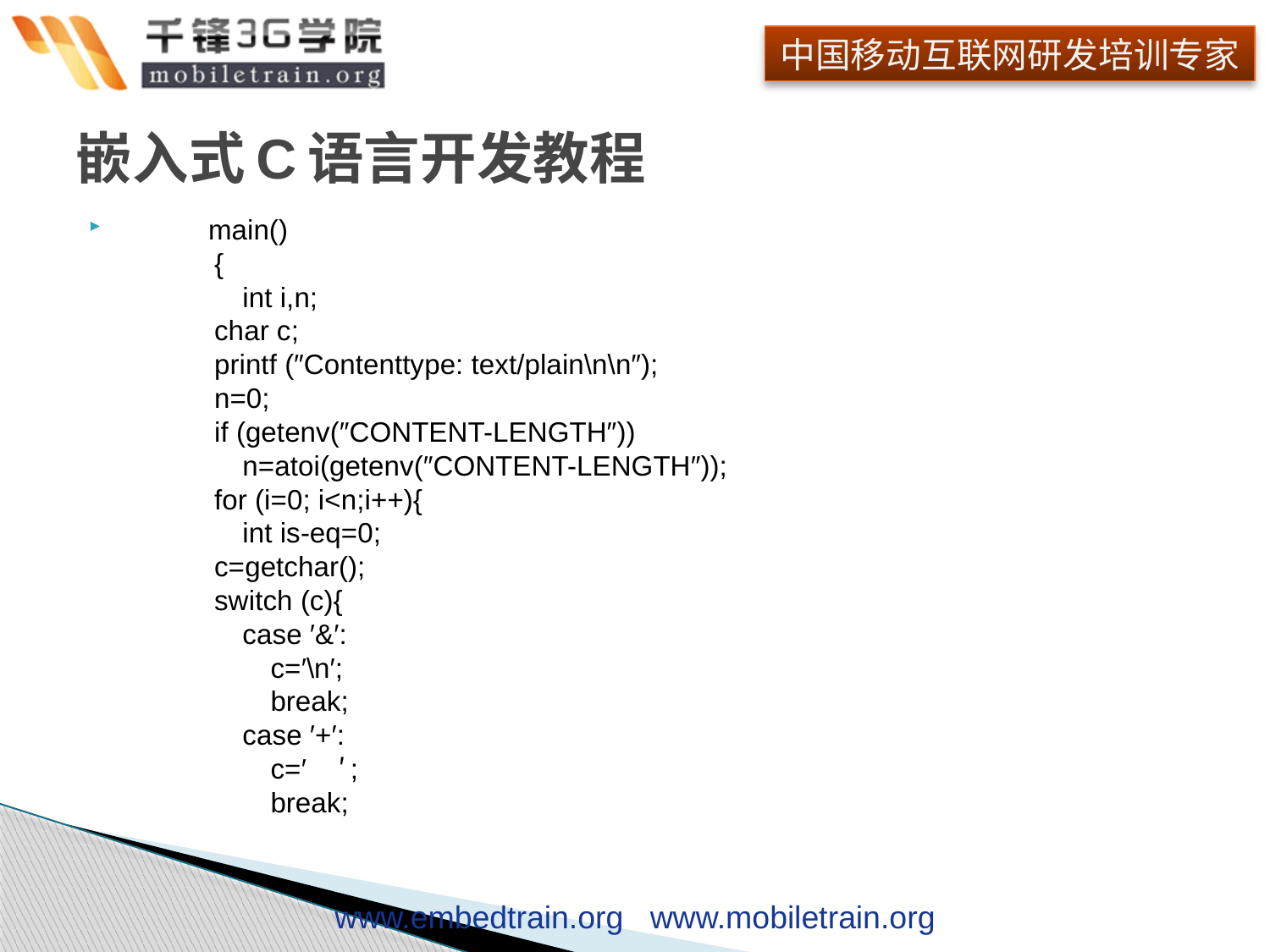

# 嵌入式C语言开发教程
    　　main()
    　　{
    　　　int i,n;
    　　char c;
    　　printf (″Contenttype: text/plain\n\n″);
    　　n=0;
    　　if (getenv(″CONTENT-LENGTH″))
    　　　n=atoi(getenv(″CONTENT-LENGTH″));
    　　for (i=0; i<n;i++){
    　　　int is-eq=0;
    　　c=getchar();
    　　switch (c){
    　　　case ′&′:
    　　　　c=′\n′;
    　　　　break;
    　　　case ′+′:
    　　　　c=′　′;
    　　　　break;